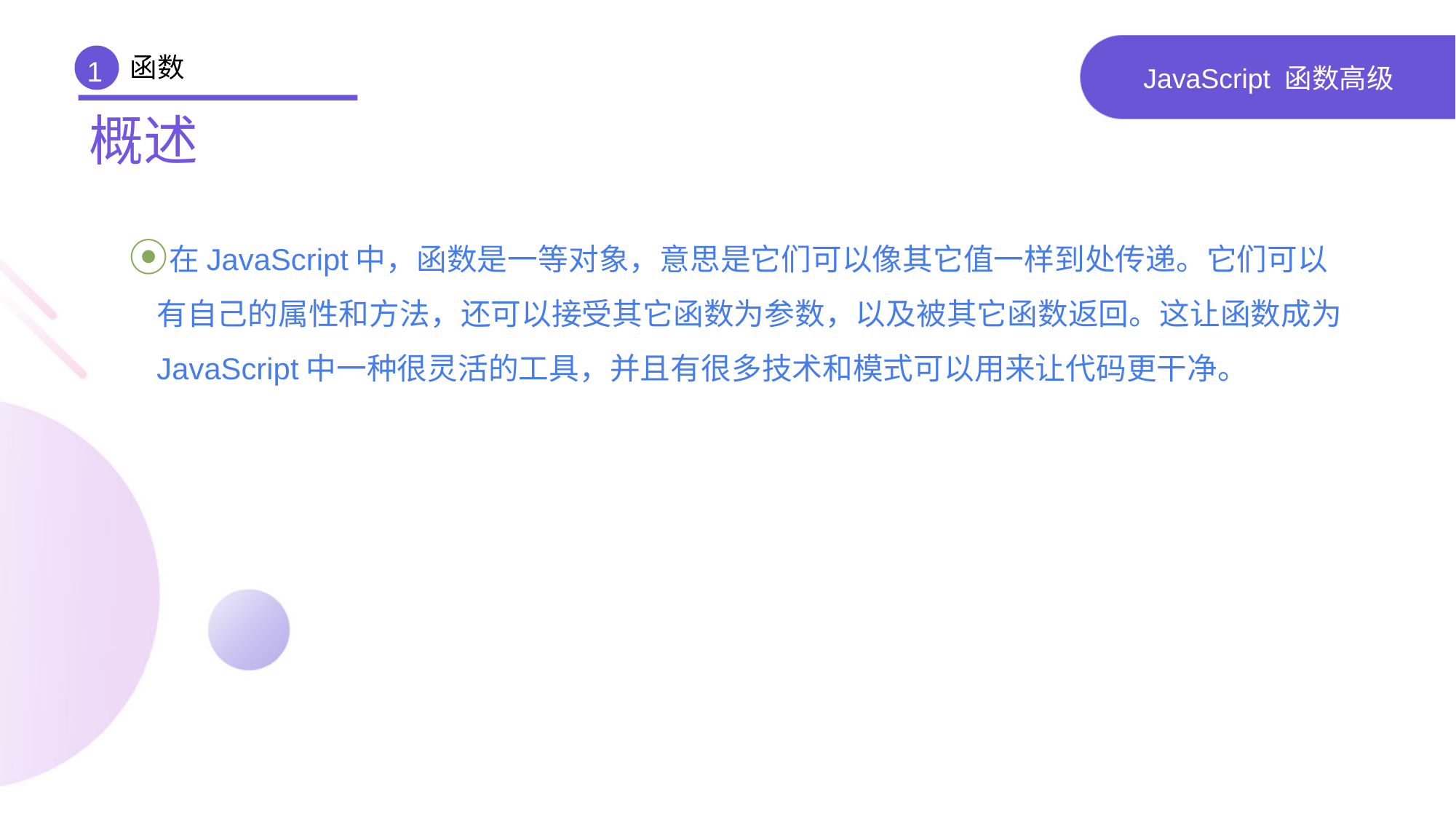

函数
1
# JavaScript 函数高级
概述
在JavaScript中，函数是一等对象，意思是它们可以像其它值一样到处传递。它们可以有自己的属性和方法，还可以接受其它函数为参数，以及被其它函数返回。这让函数成为JavaScript中一种很灵活的工具，并且有很多技术和模式可以用来让代码更干净。